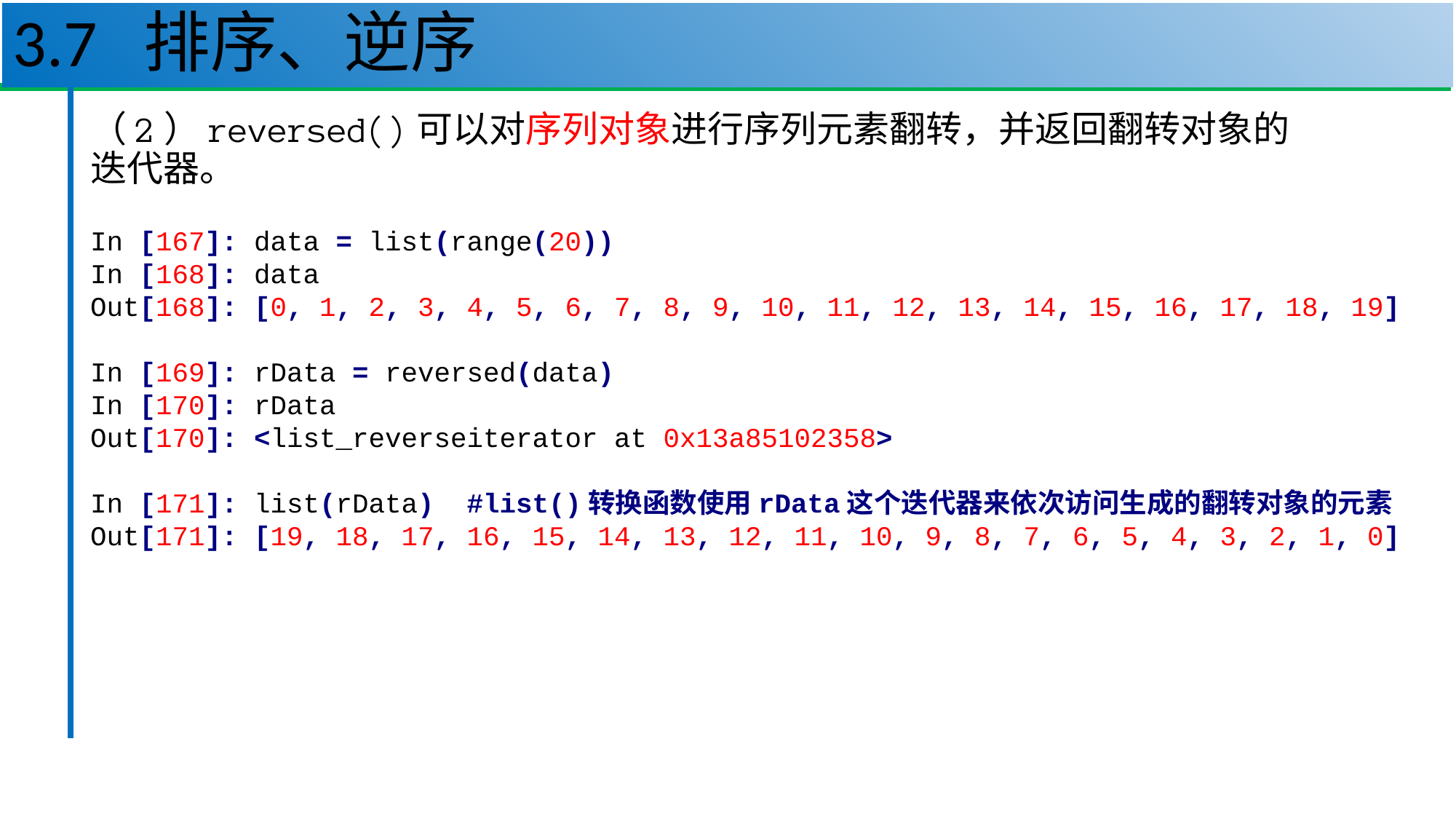

# 3.7  排序、逆序
34
（2）reversed()可以对序列对象进行序列元素翻转，并返回翻转对象的迭代器。
In [167]: data = list(range(20))
In [168]: data
Out[168]: [0, 1, 2, 3, 4, 5, 6, 7, 8, 9, 10, 11, 12, 13, 14, 15, 16, 17, 18, 19]

In [169]: rData = reversed(data)
In [170]: rData
Out[170]: <list_reverseiterator at 0x13a85102358>

In [171]: list(rData)  #list()转换函数使用rData这个迭代器来依次访问生成的翻转对象的元素
Out[171]: [19, 18, 17, 16, 15, 14, 13, 12, 11, 10, 9, 8, 7, 6, 5, 4, 3, 2, 1, 0]